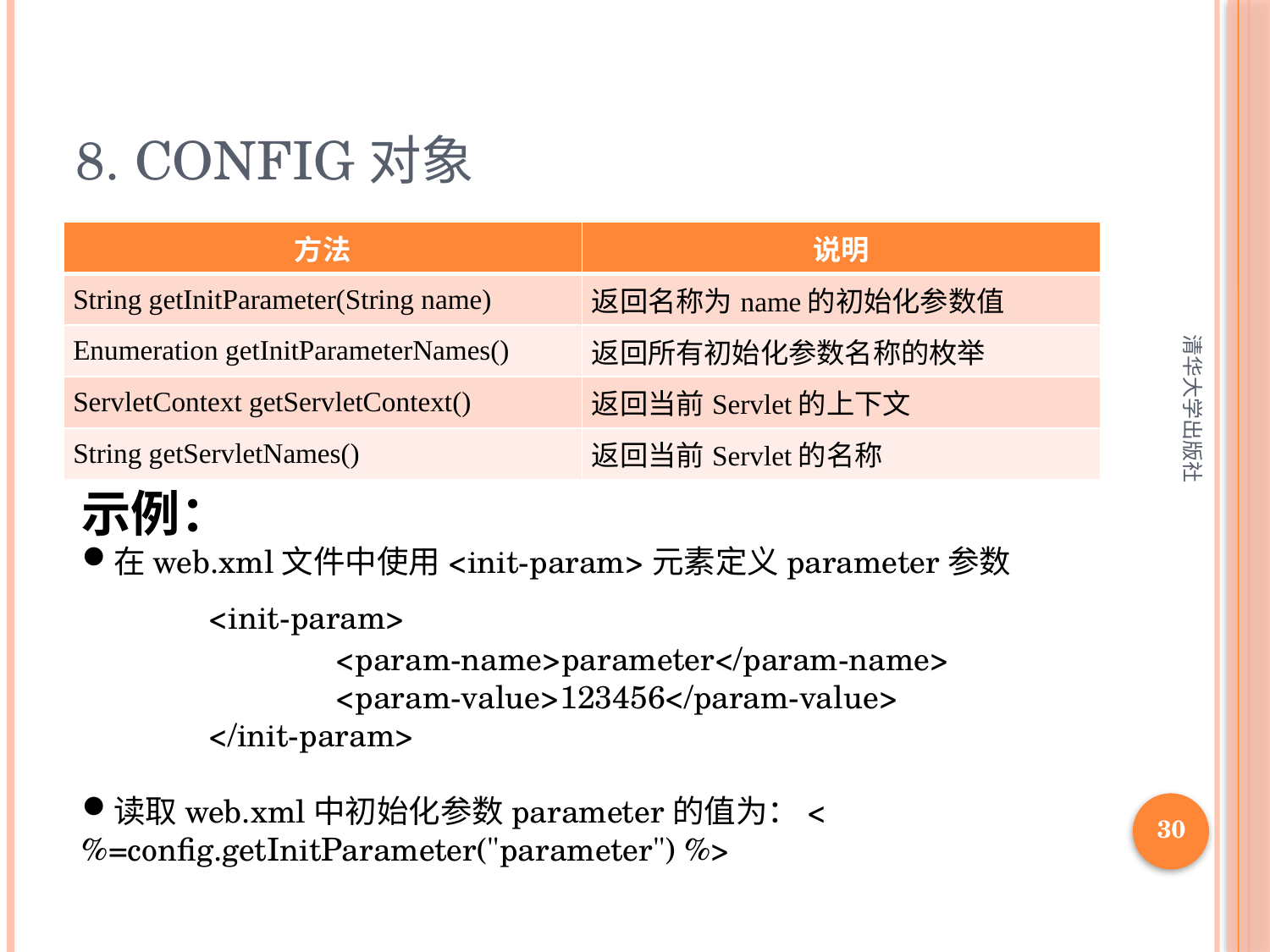

# 8. config对象
| 方法 | 说明 |
| --- | --- |
| String getInitParameter(String name) | 返回名称为name的初始化参数值 |
| Enumeration getInitParameterNames() | 返回所有初始化参数名称的枚举 |
| ServletContext getServletContext() | 返回当前Servlet的上下文 |
| String getServletNames() | 返回当前Servlet的名称 |
示例：
在web.xml文件中使用<init-param>元素定义parameter参数
 	<init-param>
  		<param-name>parameter</param-name>
  		<param-value>123456</param-value>
  	</init-param>

读取web.xml中初始化参数parameter的值为：<%=config.getInitParameter("parameter") %>

清华大学出版社
30